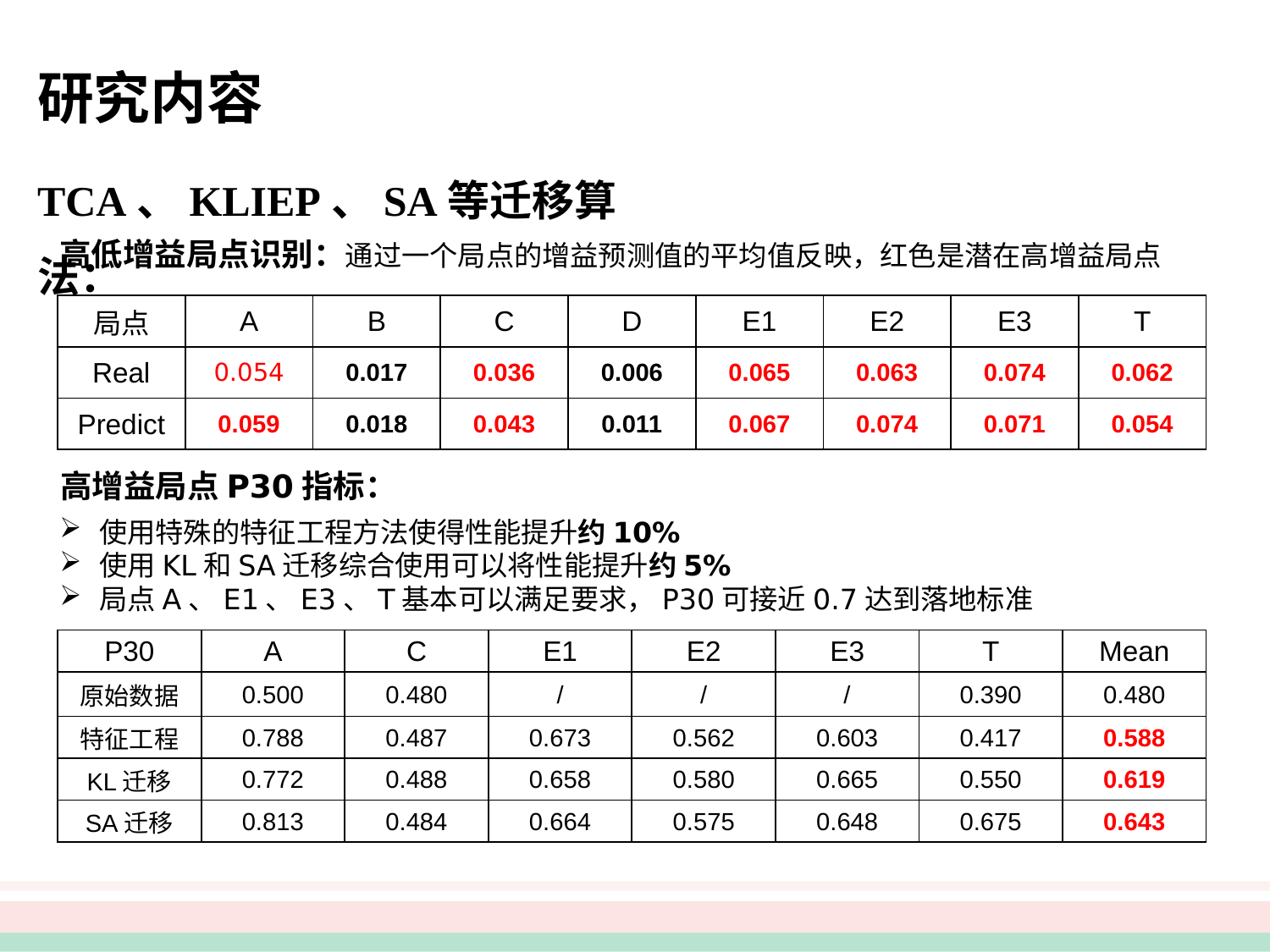

研究内容
TCA、KLIEP、SA等迁移算法：
高低增益局点识别：通过一个局点的增益预测值的平均值反映，红色是潜在高增益局点
| 局点 | A | B | C | D | E1 | E2 | E3 | T |
| --- | --- | --- | --- | --- | --- | --- | --- | --- |
| Real | 0.054 | 0.017 | 0.036 | 0.006 | 0.065 | 0.063 | 0.074 | 0.062 |
| Predict | 0.059 | 0.018 | 0.043 | 0.011 | 0.067 | 0.074 | 0.071 | 0.054 |
高增益局点P30指标：
使用特殊的特征工程方法使得性能提升约10%
使用KL和SA迁移综合使用可以将性能提升约5%
局点A、E1、E3、T基本可以满足要求，P30可接近0.7达到落地标准
| P30 | A | C | E1 | E2 | E3 | T | Mean |
| --- | --- | --- | --- | --- | --- | --- | --- |
| 原始数据 | 0.500 | 0.480 | / | / | / | 0.390 | 0.480 |
| 特征工程 | 0.788 | 0.487 | 0.673 | 0.562 | 0.603 | 0.417 | 0.588 |
| KL迁移 | 0.772 | 0.488 | 0.658 | 0.580 | 0.665 | 0.550 | 0.619 |
| SA迁移 | 0.813 | 0.484 | 0.664 | 0.575 | 0.648 | 0.675 | 0.643 |